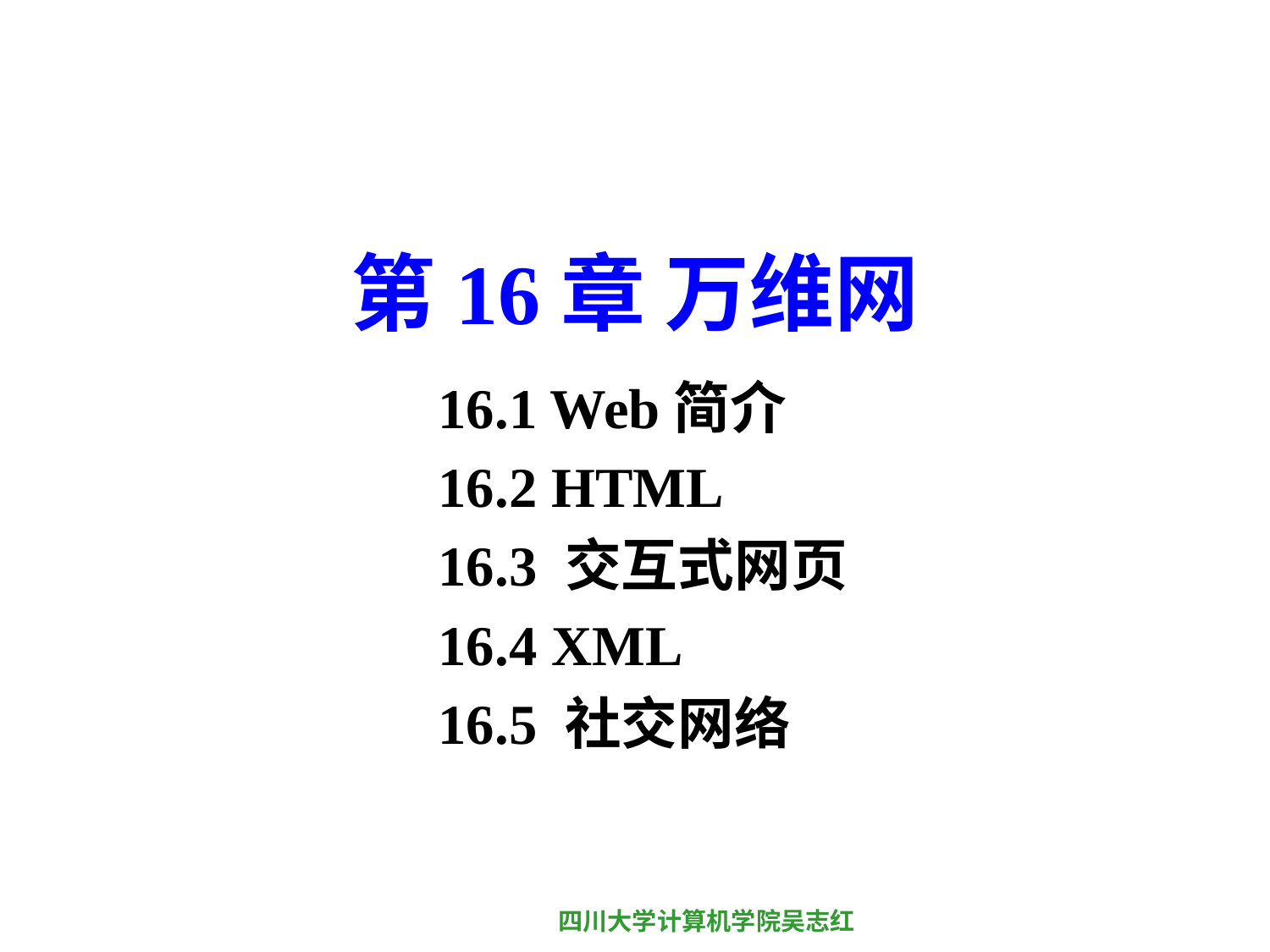

# 第16章 万维网
16.1 Web简介
16.2 HTML
16.3 交互式网页
16.4 XML
16.5 社交网络

四川大学计算机学院吴志红
31